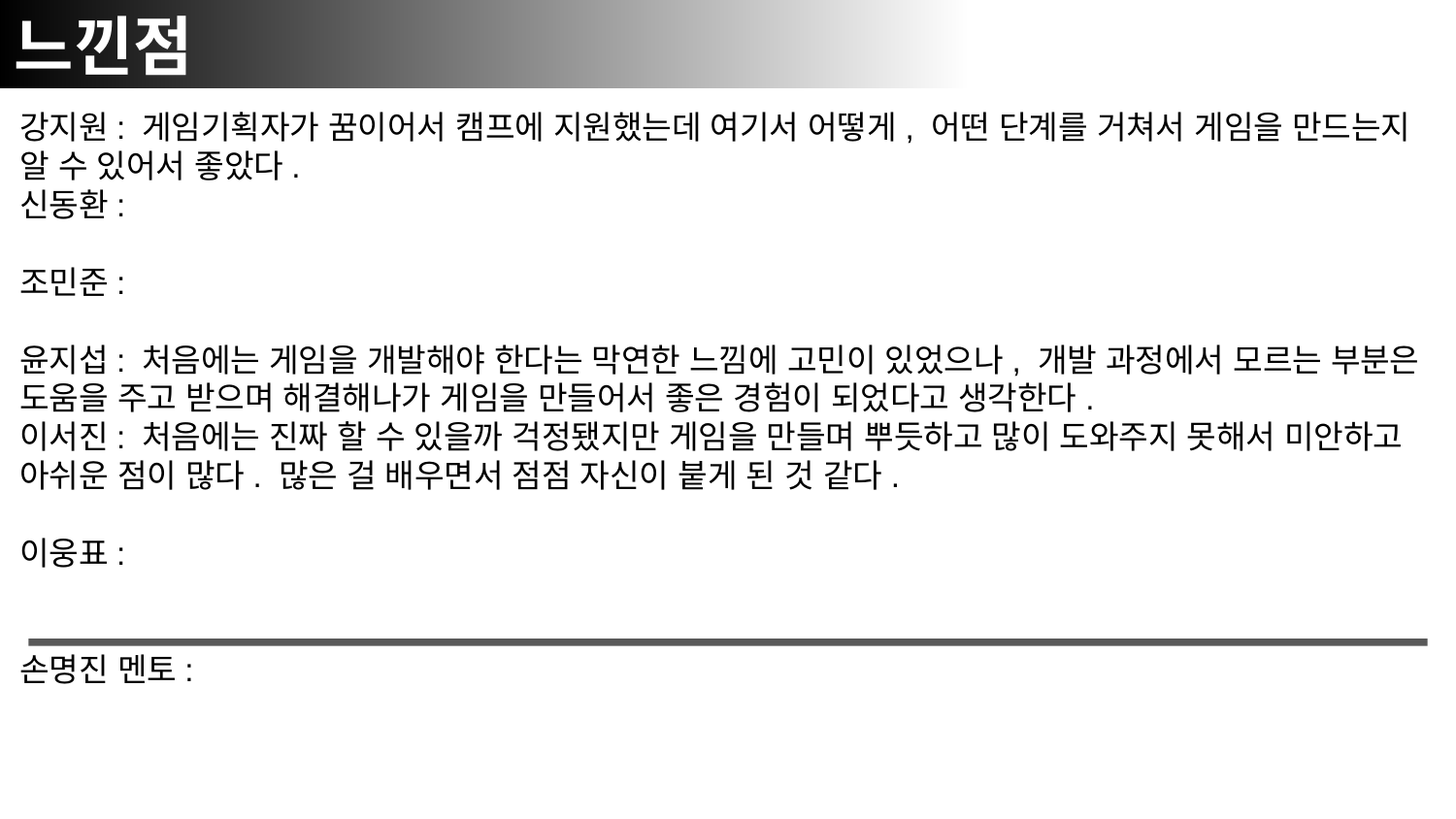

느낀점
강지원: 게임기획자가 꿈이어서 캠프에 지원했는데 여기서 어떻게, 어떤 단계를 거쳐서 게임을 만드는지 알 수 있어서 좋았다.
신동환:

조민준:

윤지섭: 처음에는 게임을 개발해야 한다는 막연한 느낌에 고민이 있었으나, 개발 과정에서 모르는 부분은 도움을 주고 받으며 해결해나가 게임을 만들어서 좋은 경험이 되었다고 생각한다.
이서진: 처음에는 진짜 할 수 있을까 걱정됐지만 게임을 만들며 뿌듯하고 많이 도와주지 못해서 미안하고 아쉬운 점이 많다. 많은 걸 배우면서 점점 자신이 붙게 된 것 같다.

이웅표:

손명진 멘토: